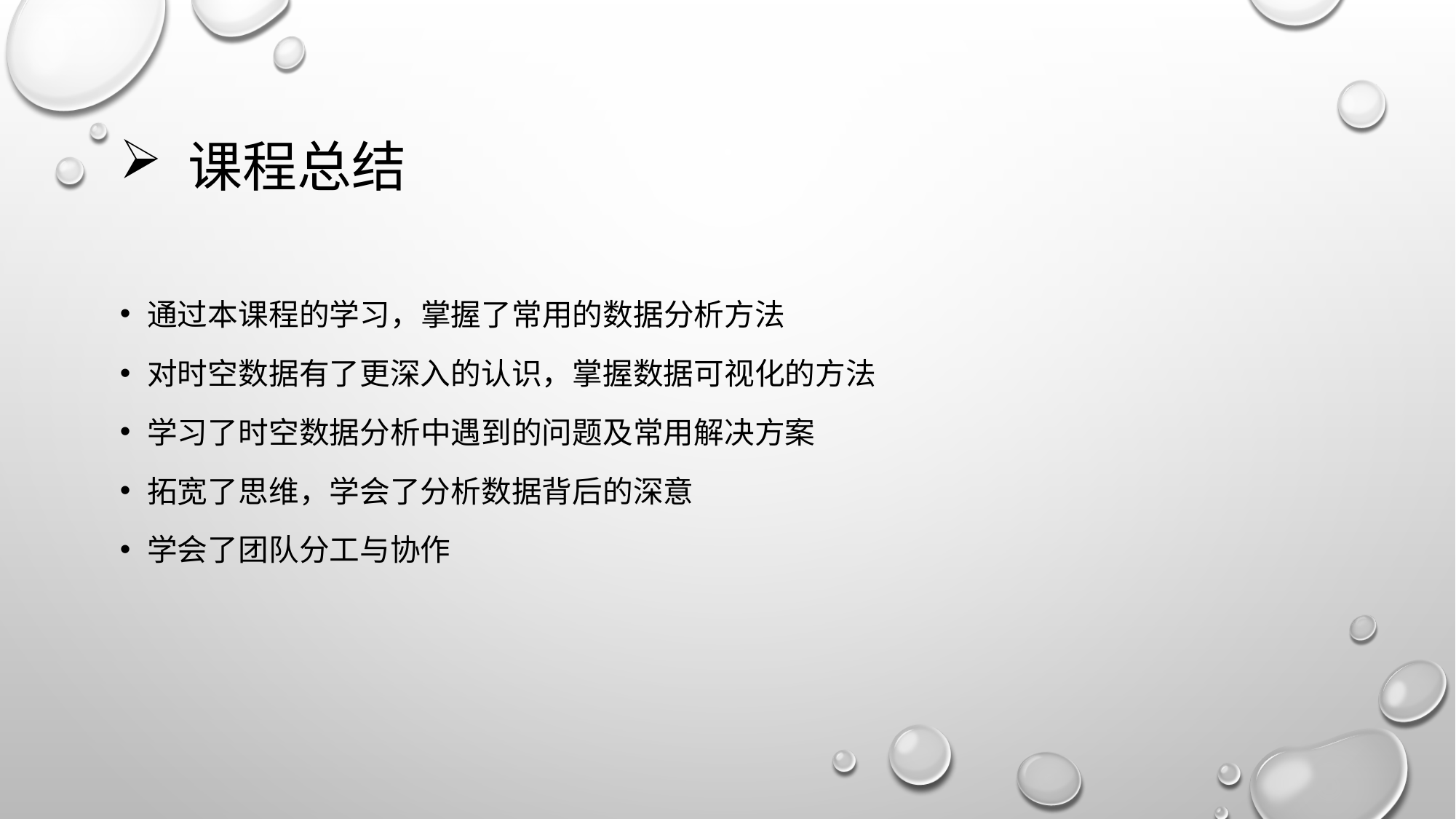

# 课程总结
通过本课程的学习，掌握了常用的数据分析方法
对时空数据有了更深入的认识，掌握数据可视化的方法
学习了时空数据分析中遇到的问题及常用解决方案
拓宽了思维，学会了分析数据背后的深意
学会了团队分工与协作